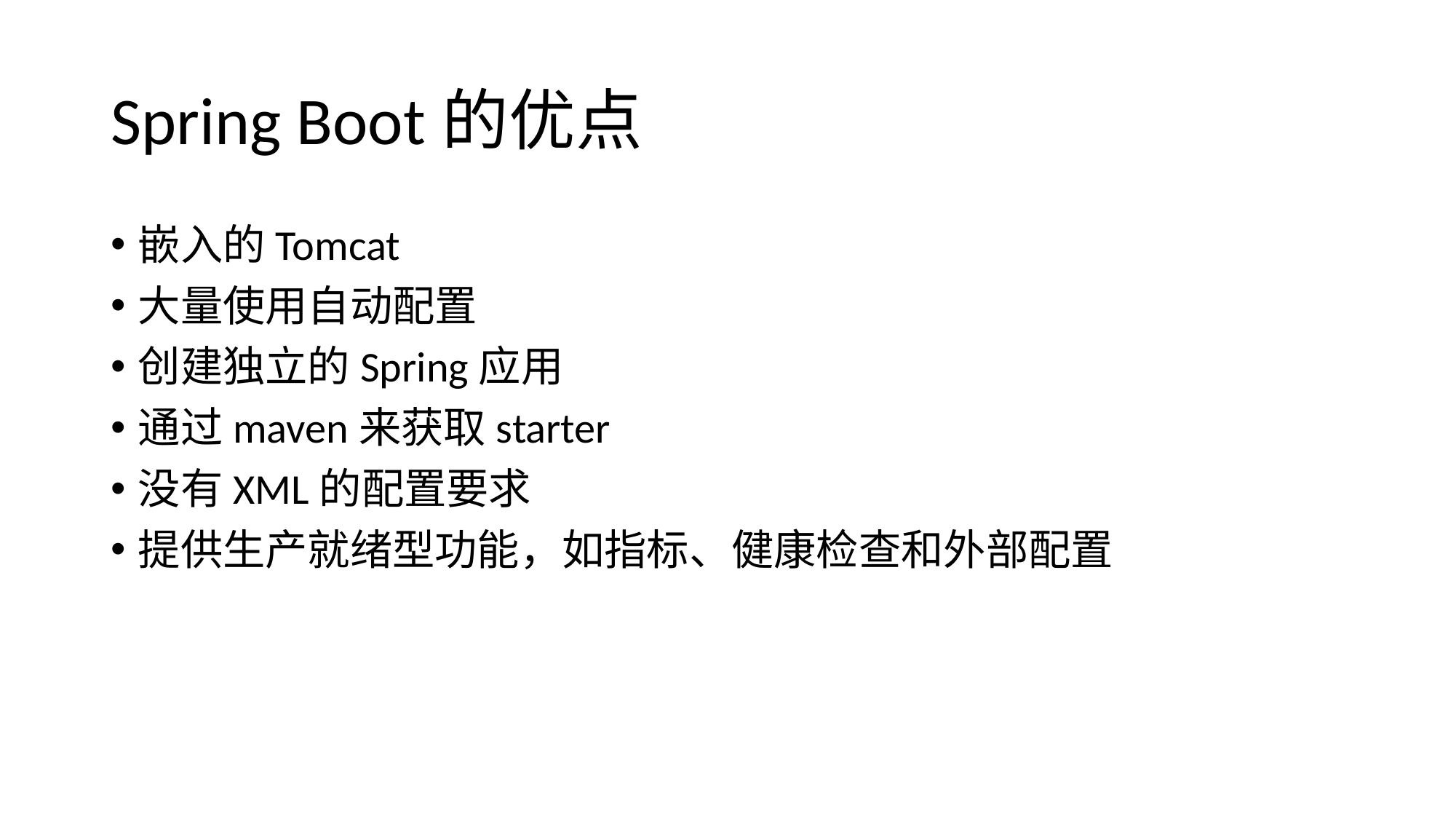

# Spring Boot的优点
嵌入的Tomcat
大量使用自动配置
创建独立的Spring应用
通过maven来获取starter
没有XML的配置要求
提供生产就绪型功能，如指标、健康检查和外部配置